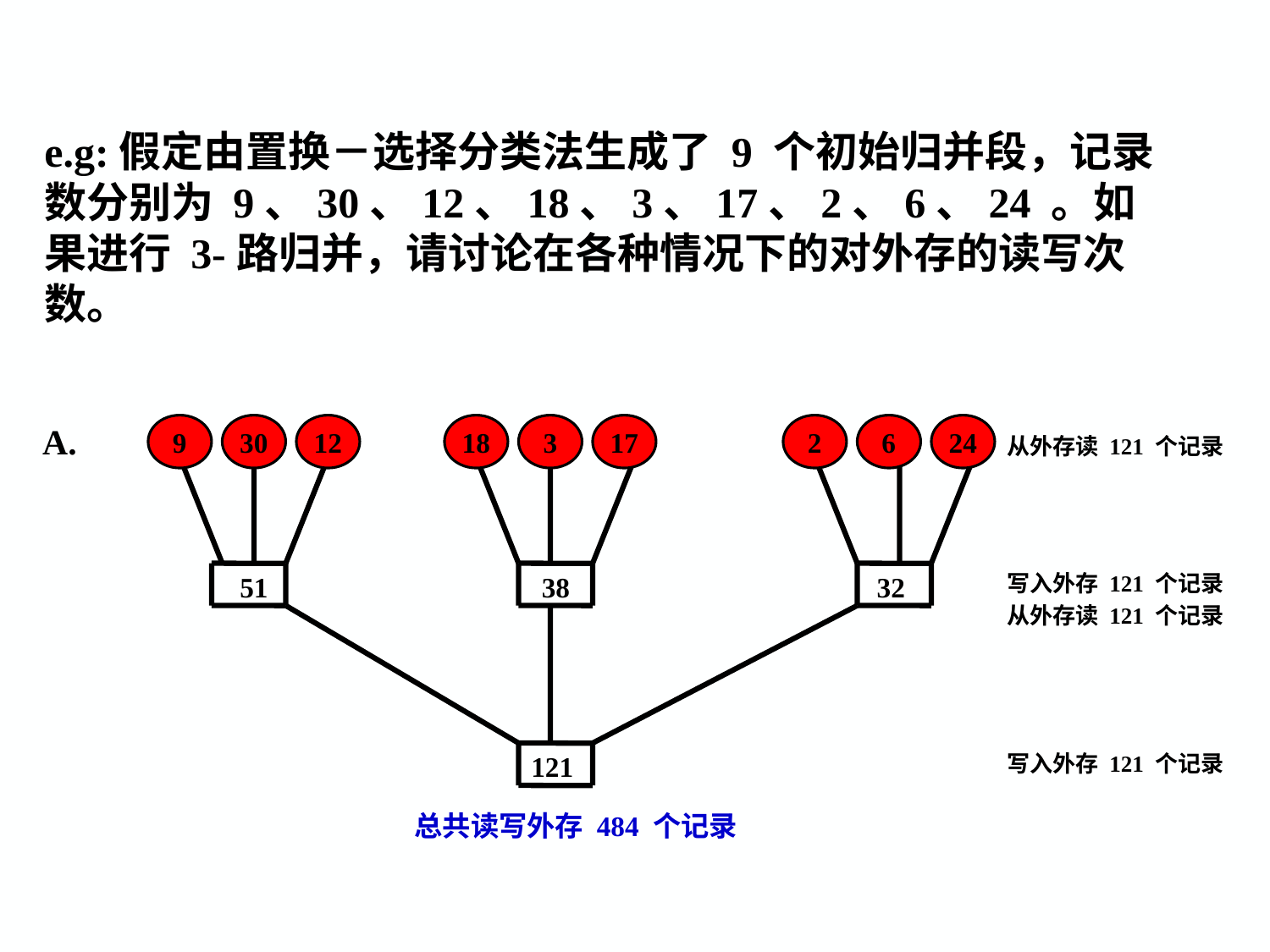

e.g:假定由置换－选择分类法生成了 9 个初始归并段，记录数分别为 9、30、12、18、3、17、2、6、24 。如果进行 3-路归并，请讨论在各种情况下的对外存的读写次数。

 A.
9
30
12
18
3
17
2
6
24
从外存读 121 个记录

51

38

 32

写入外存 121 个记录
从外存读 121 个记录

121

写入外存 121 个记录

总共读写外存 484 个记录